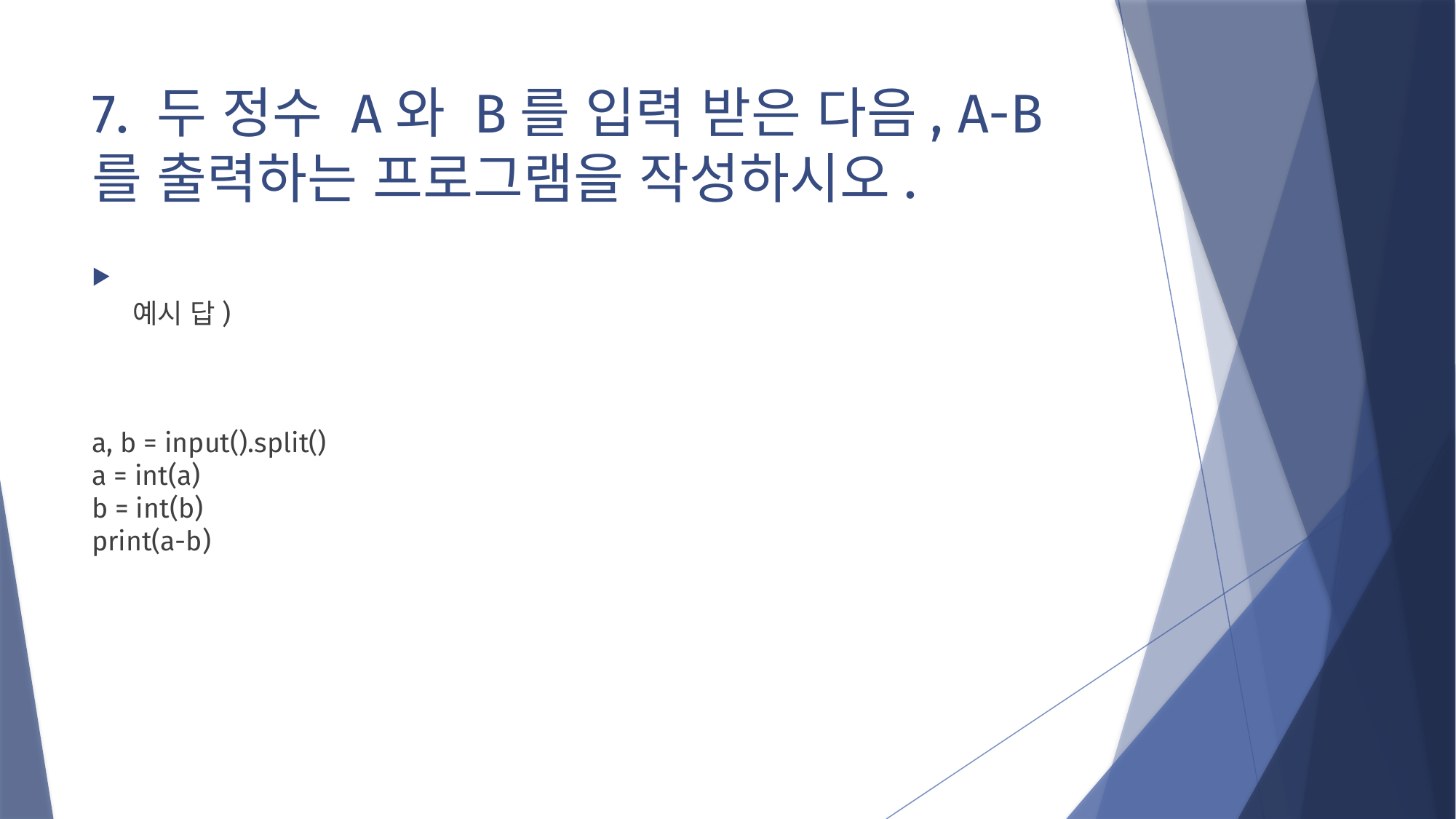

# 7. 두 정수 A와 B를 입력 받은 다음, A-B를 출력하는 프로그램을 작성하시오.
예시 답)

a, b = input().split()
a = int(a)
b = int(b)
print(a-b)